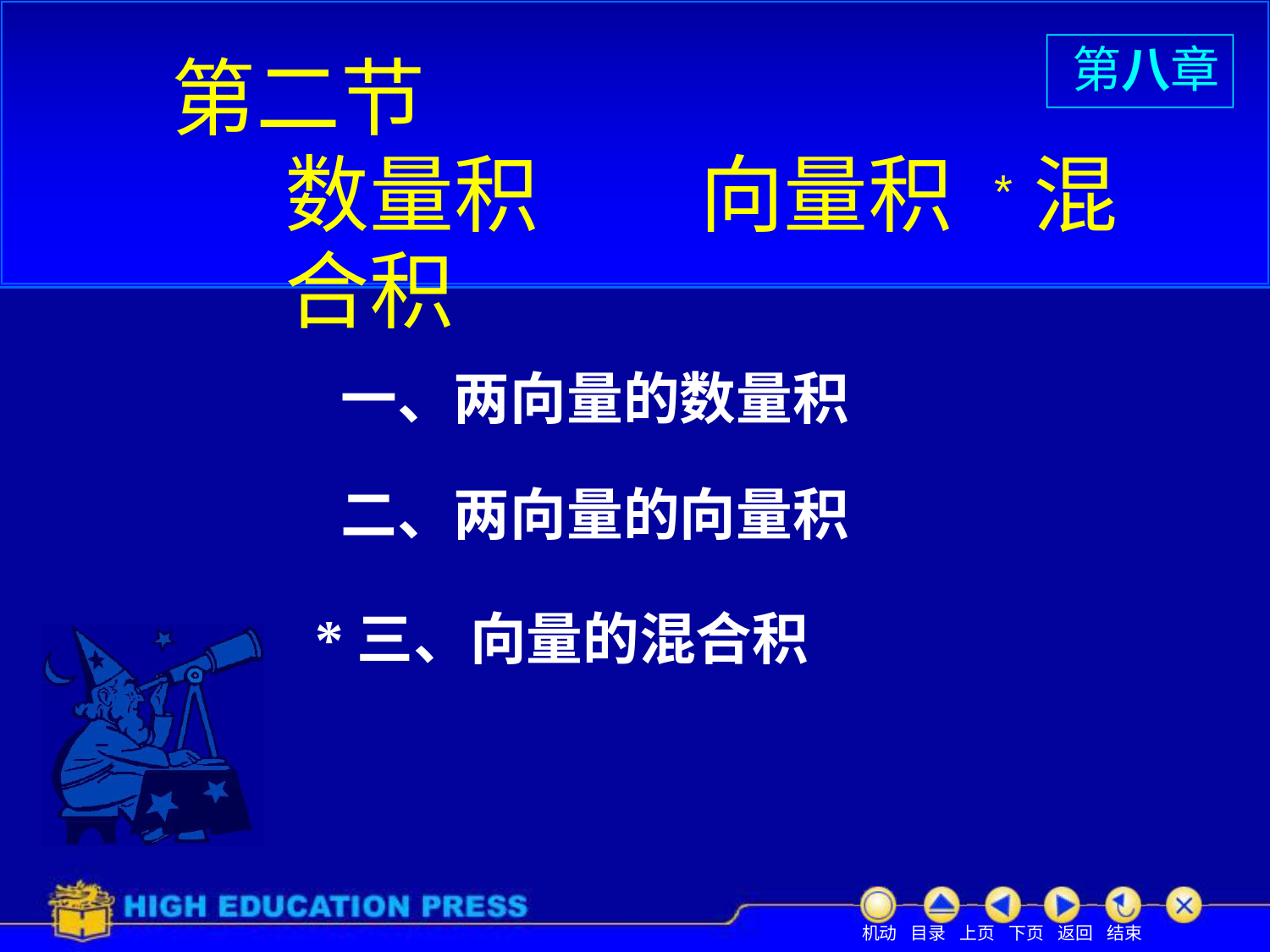

第八章
# 第二节
数量积	向量积	*混合积

一、两向量的数量积

二、两向量的向量积

*三、向量的混合积

机动 目录 上页 下页 返回 结束